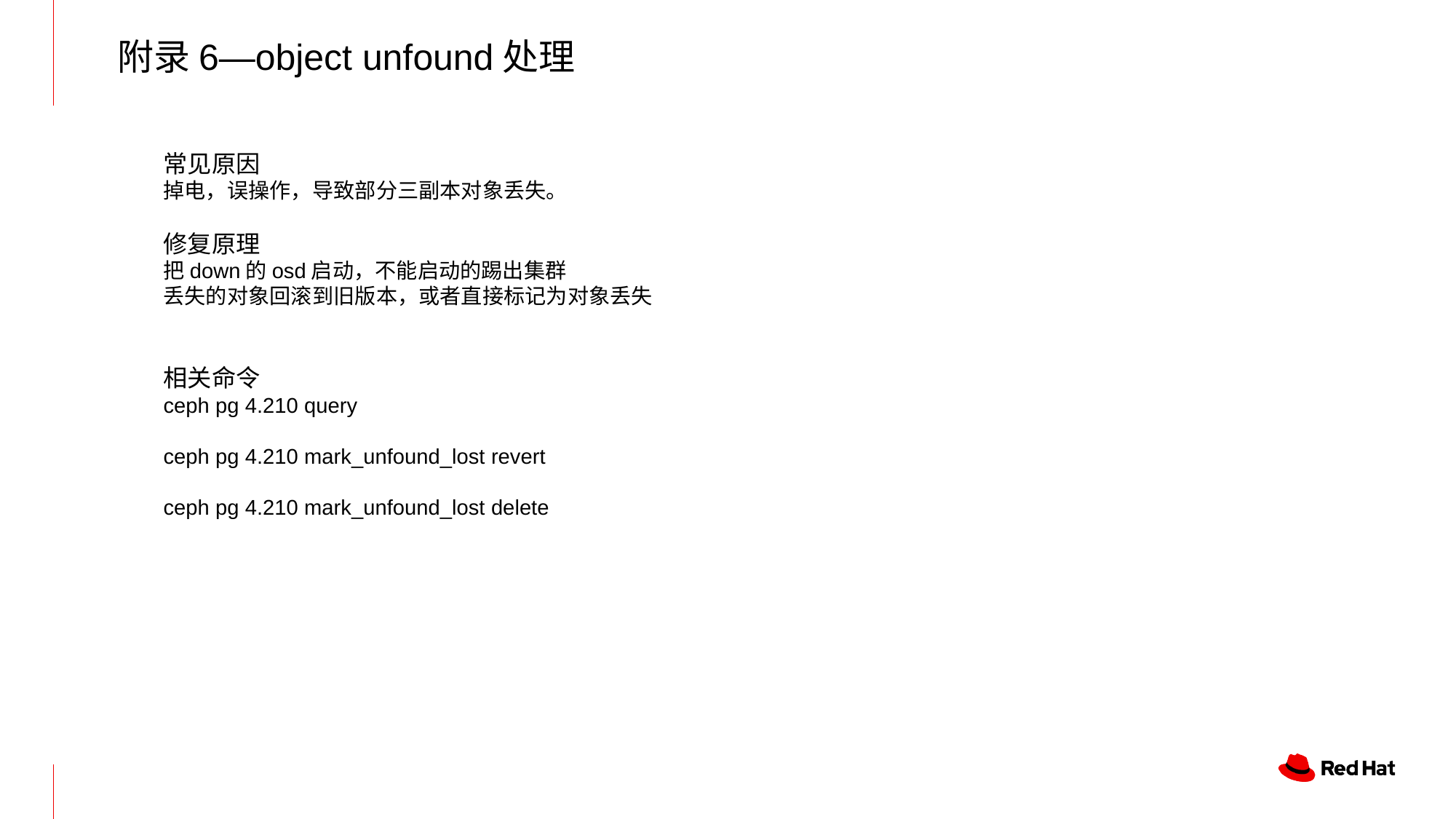

附录6—object unfound处理
常见原因
掉电，误操作，导致部分三副本对象丢失。

修复原理
把down的osd启动，不能启动的踢出集群
丢失的对象回滚到旧版本，或者直接标记为对象丢失

相关命令
ceph pg 4.210 query

ceph pg 4.210 mark_unfound_lost revert

ceph pg 4.210 mark_unfound_lost delete